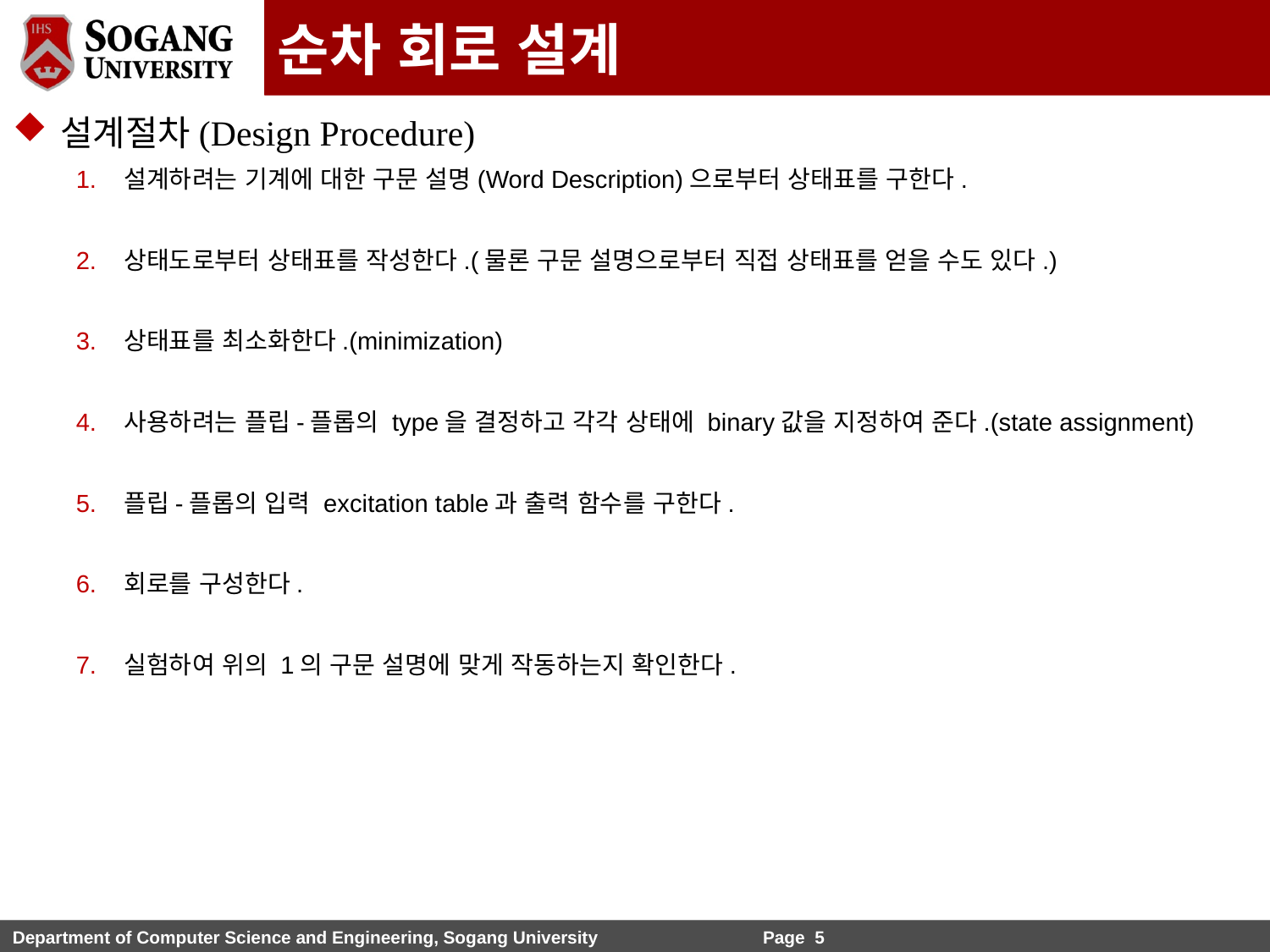

순차 회로 설계
설계절차(Design Procedure)
설계하려는 기계에 대한 구문 설명(Word Description)으로부터 상태표를 구한다.

상태도로부터 상태표를 작성한다.(물론 구문 설명으로부터 직접 상태표를 얻을 수도 있다.)

상태표를 최소화한다.(minimization)

사용하려는 플립-플롭의 type을 결정하고 각각 상태에 binary값을 지정하여 준다.(state assignment)

플립-플롭의 입력 excitation table과 출력 함수를 구한다.

회로를 구성한다.

실험하여 위의 1의 구문 설명에 맞게 작동하는지 확인한다.